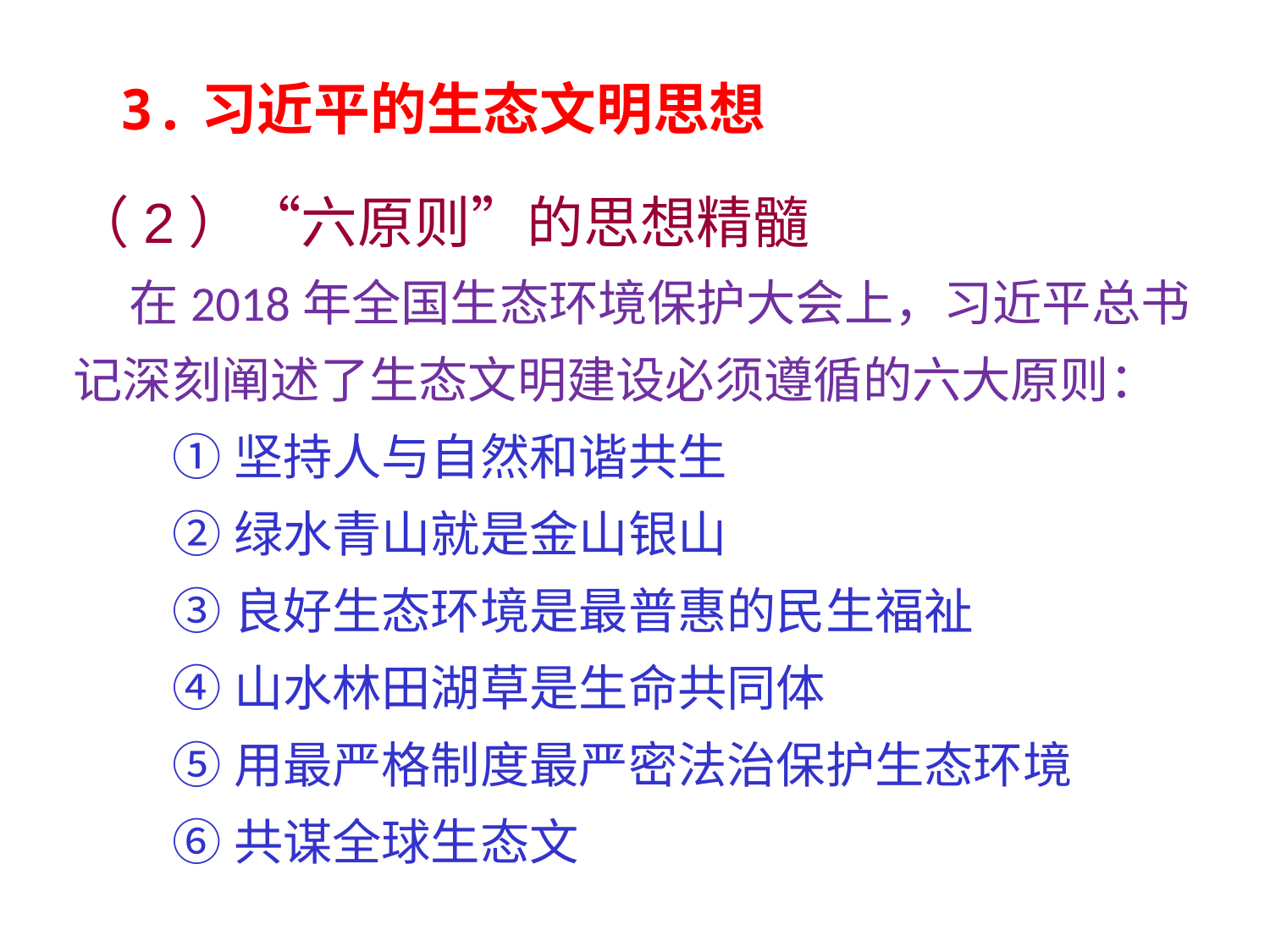

3.习近平的生态文明思想
（2）“六原则”的思想精髓
    在2018年全国生态环境保护大会上，习近平总书记深刻阐述了生态文明建设必须遵循的六大原则：
         ①坚持人与自然和谐共生
         ②绿水青山就是金山银山
         ③良好生态环境是最普惠的民生福祉
         ④山水林田湖草是生命共同体
         ⑤用最严格制度最严密法治保护生态环境
         ⑥共谋全球生态文明建设。